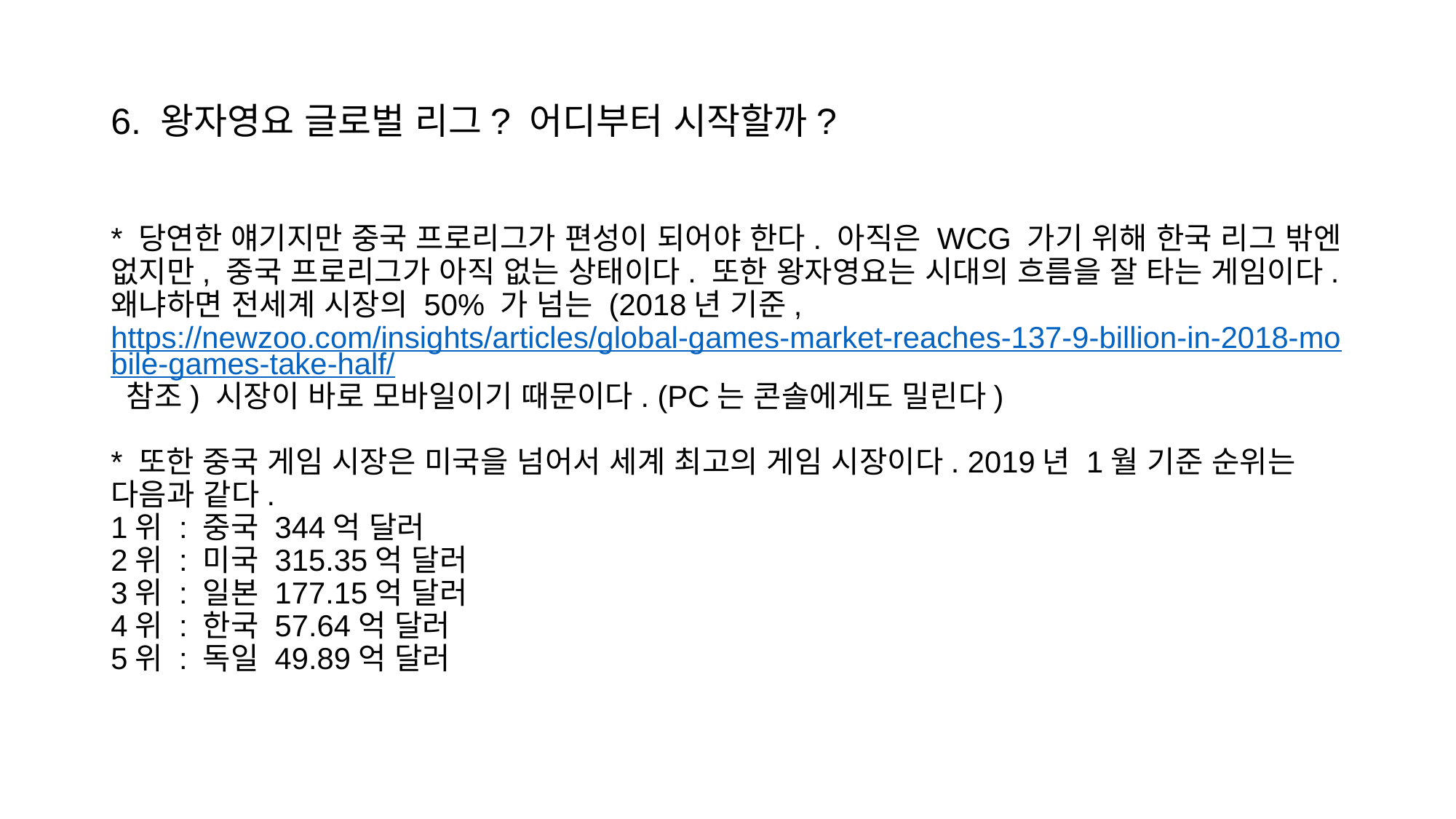

# 6. 왕자영요 글로벌 리그? 어디부터 시작할까?
* 당연한 얘기지만 중국 프로리그가 편성이 되어야 한다. 아직은 WCG 가기 위해 한국 리그 밖엔 없지만, 중국 프로리그가 아직 없는 상태이다. 또한 왕자영요는 시대의 흐름을 잘 타는 게임이다. 왜냐하면 전세계 시장의 50% 가 넘는 (2018년 기준, https://newzoo.com/insights/articles/global-games-market-reaches-137-9-billion-in-2018-mobile-games-take-half/ 참조) 시장이 바로 모바일이기 때문이다. (PC는 콘솔에게도 밀린다)
* 또한 중국 게임 시장은 미국을 넘어서 세계 최고의 게임 시장이다. 2019년 1월 기준 순위는 다음과 같다.
1위 : 중국 344억 달러
2위 : 미국 315.35억 달러
3위 : 일본 177.15억 달러
4위 : 한국 57.64억 달러
5위 : 독일 49.89억 달러